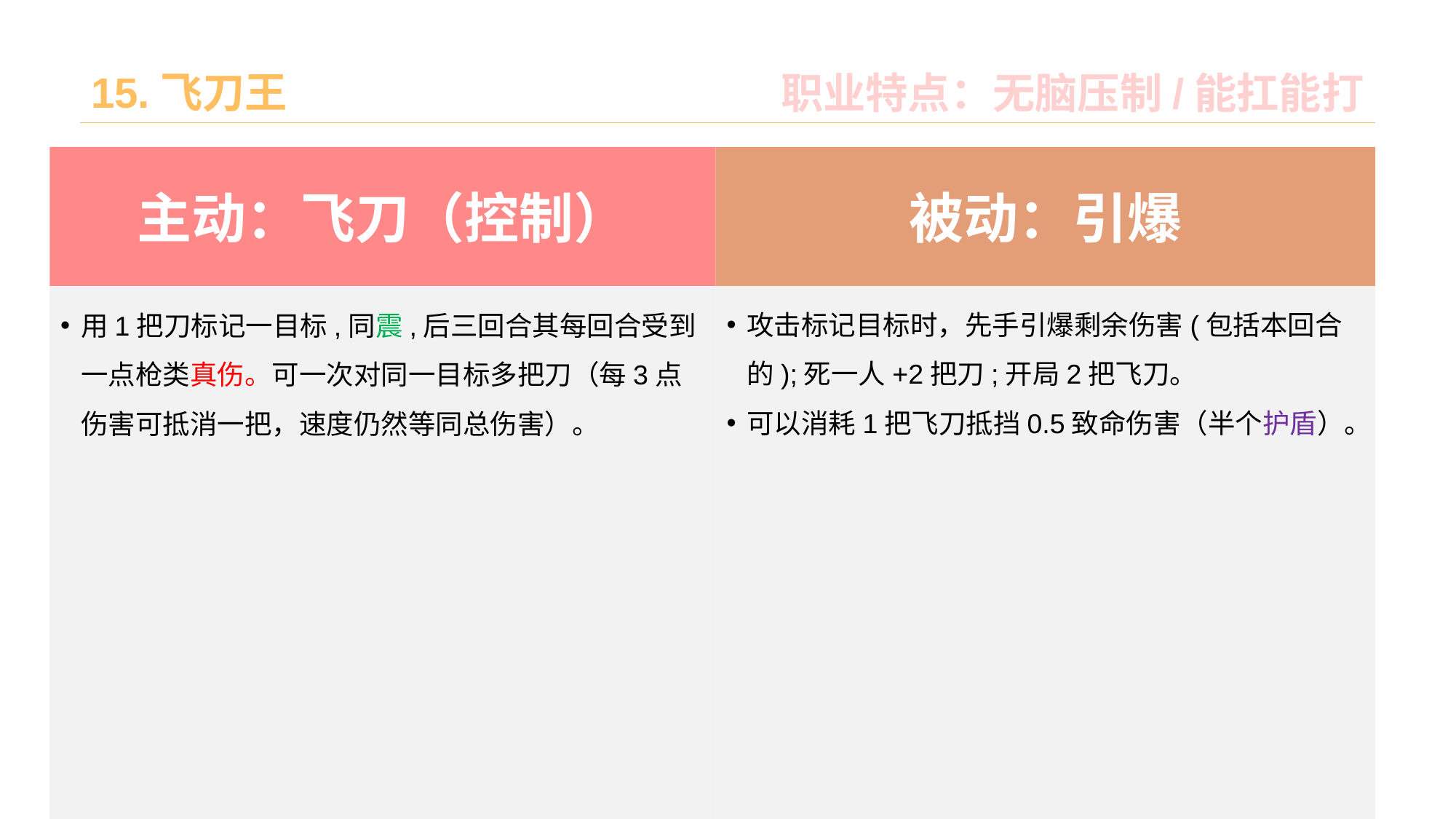

# 15.飞刀王
职业特点：无脑压制/能扛能打
被动：引爆
主动：飞刀（控制）
攻击标记目标时，先手引爆剩余伤害(包括本回合的);死一人+2把刀;开局2把飞刀。
可以消耗1把飞刀抵挡0.5致命伤害（半个护盾）。
用1把刀标记一目标,同震,后三回合其每回合受到一点枪类真伤。可一次对同一目标多把刀（每3点伤害可抵消一把，速度仍然等同总伤害）。